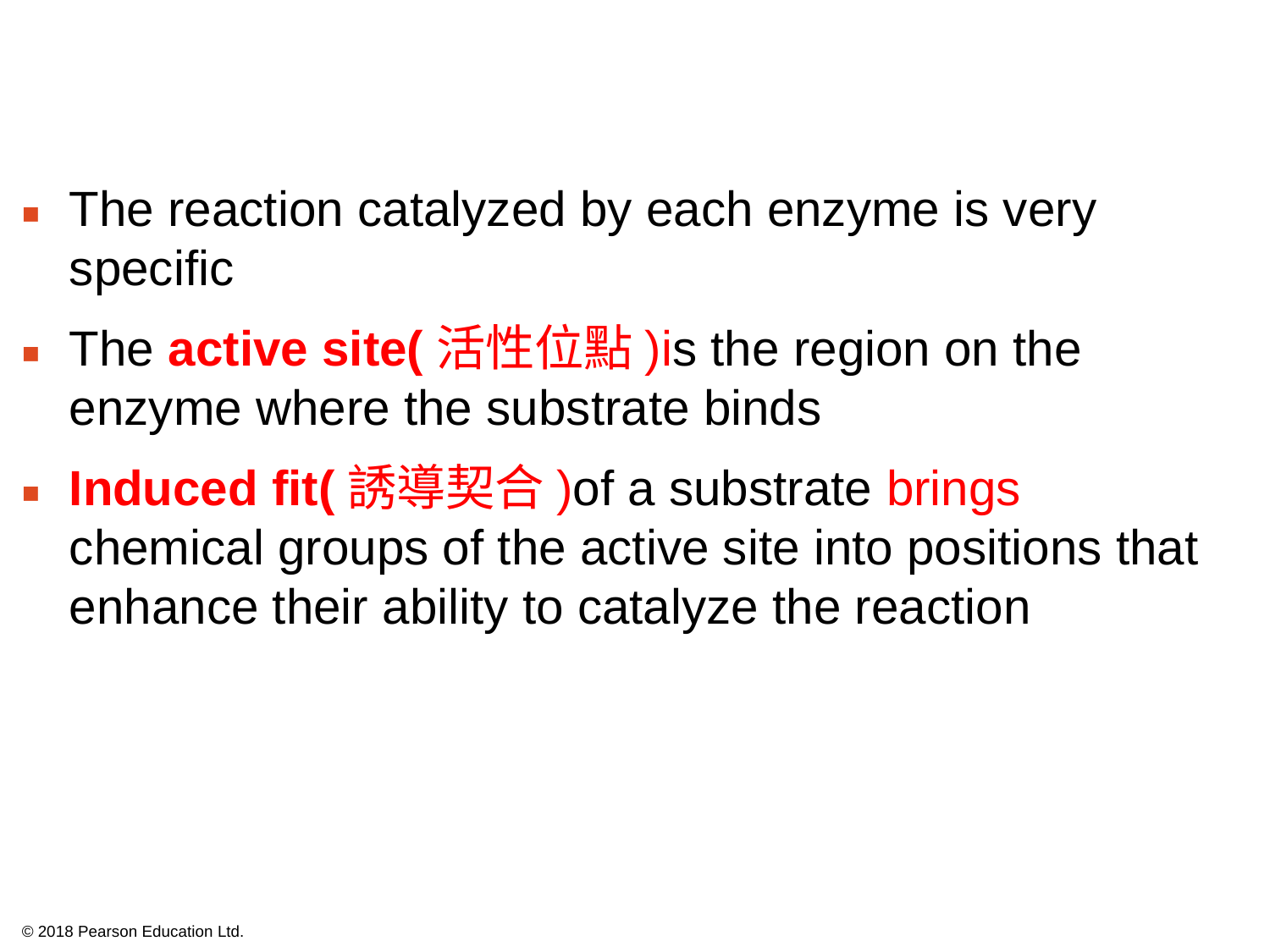

The reaction catalyzed by each enzyme is very specific
The active site(活性位點)is the region on the enzyme where the substrate binds
Induced fit(誘導契合)of a substrate brings chemical groups of the active site into positions that enhance their ability to catalyze the reaction
© 2018 Pearson Education Ltd.